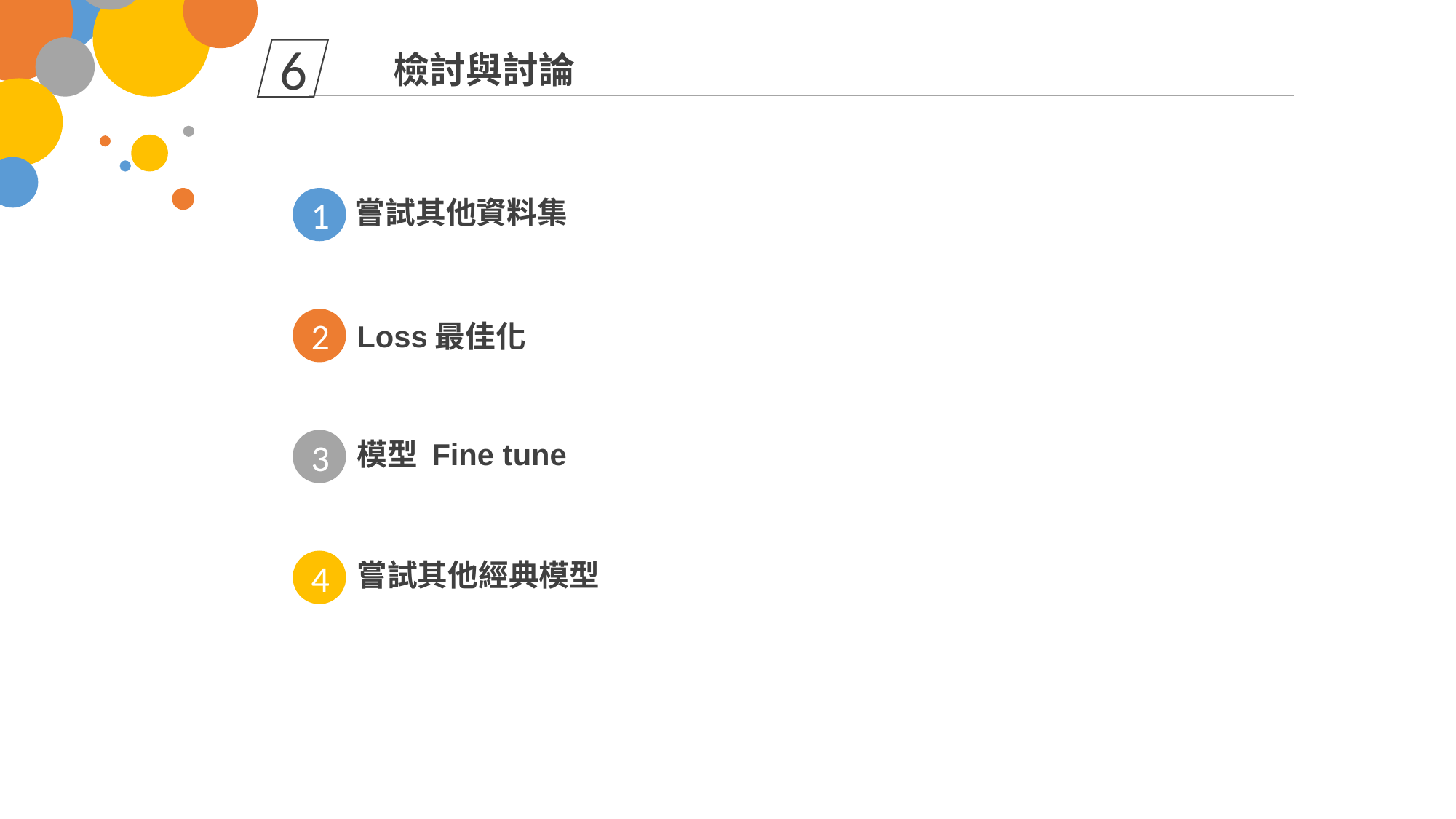

6
檢討與討論
1
嘗試其他資料集
2
Loss最佳化
3
模型 Fine tune
4
嘗試其他經典模型